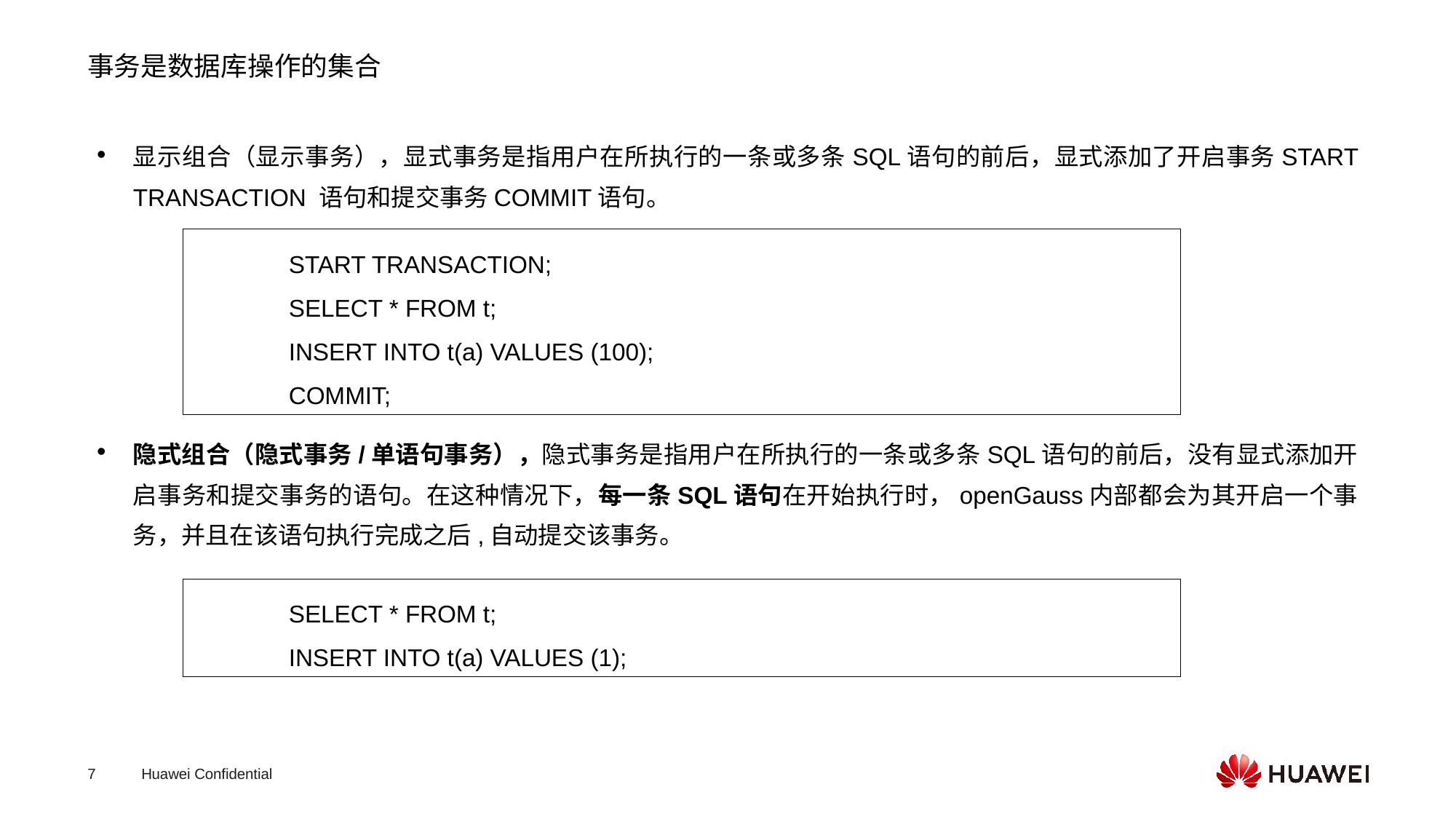

# 事务是数据库操作的集合
显示组合（显示事务），显式事务是指用户在所执行的一条或多条SQL语句的前后，显式添加了开启事务START TRANSACTION 语句和提交事务COMMIT语句。

隐式组合（隐式事务/单语句事务），隐式事务是指用户在所执行的一条或多条SQL语句的前后，没有显式添加开启事务和提交事务的语句。在这种情况下，每一条SQL语句在开始执行时，openGauss内部都会为其开启一个事务，并且在该语句执行完成之后,自动提交该事务。

START TRANSACTION;
SELECT * FROM t;
INSERT INTO t(a) VALUES (100);
COMMIT;
SELECT * FROM t;
INSERT INTO t(a) VALUES (1);